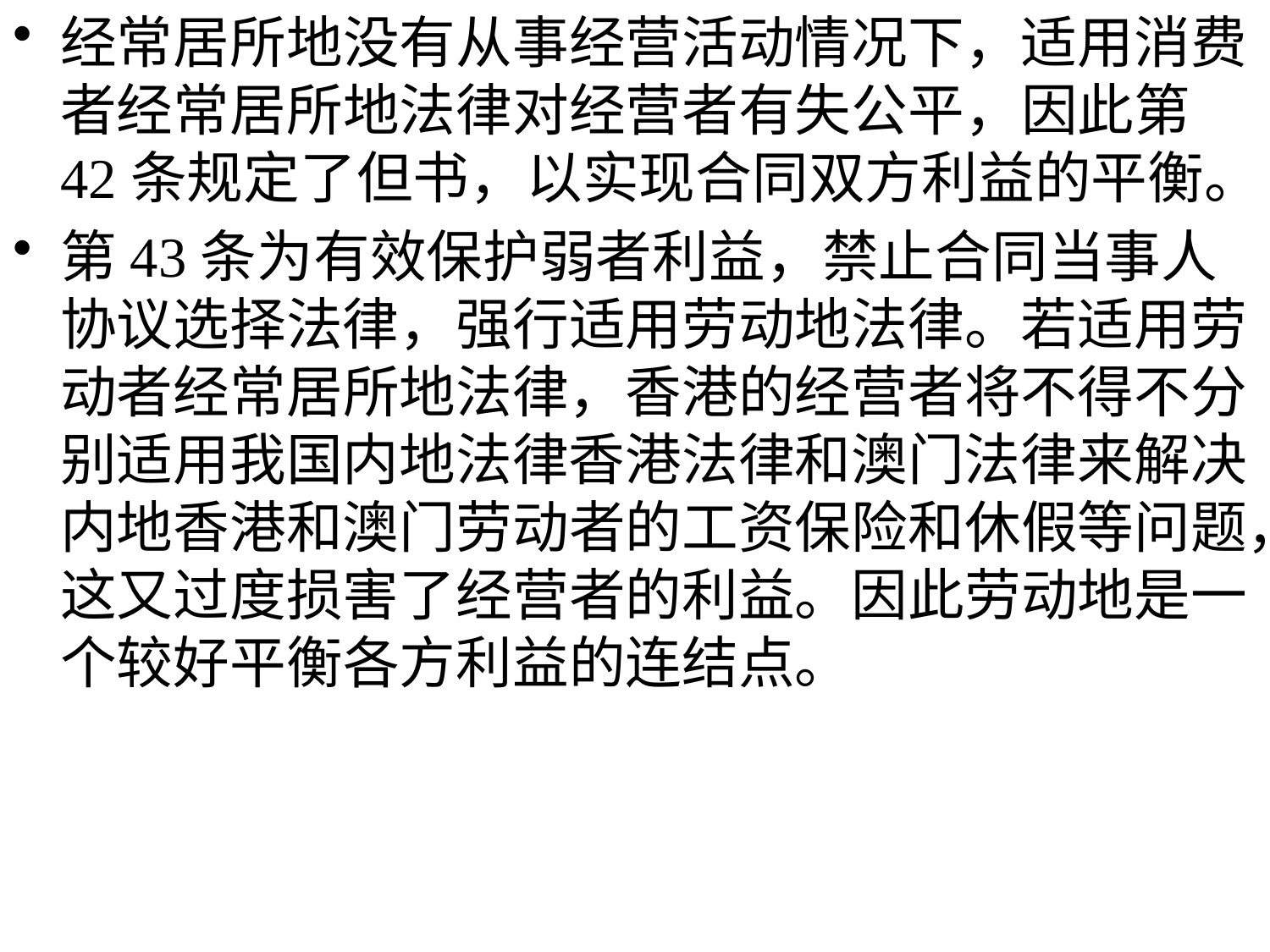

经常居所地没有从事经营活动情况下，适用消费者经常居所地法律对经营者有失公平，因此第42条规定了但书，以实现合同双方利益的平衡。
第43条为有效保护弱者利益，禁止合同当事人协议选择法律，强行适用劳动地法律。若适用劳动者经常居所地法律，香港的经营者将不得不分别适用我国内地法律香港法律和澳门法律来解决内地香港和澳门劳动者的工资保险和休假等问题，这又过度损害了经营者的利益。因此劳动地是一个较好平衡各方利益的连结点。